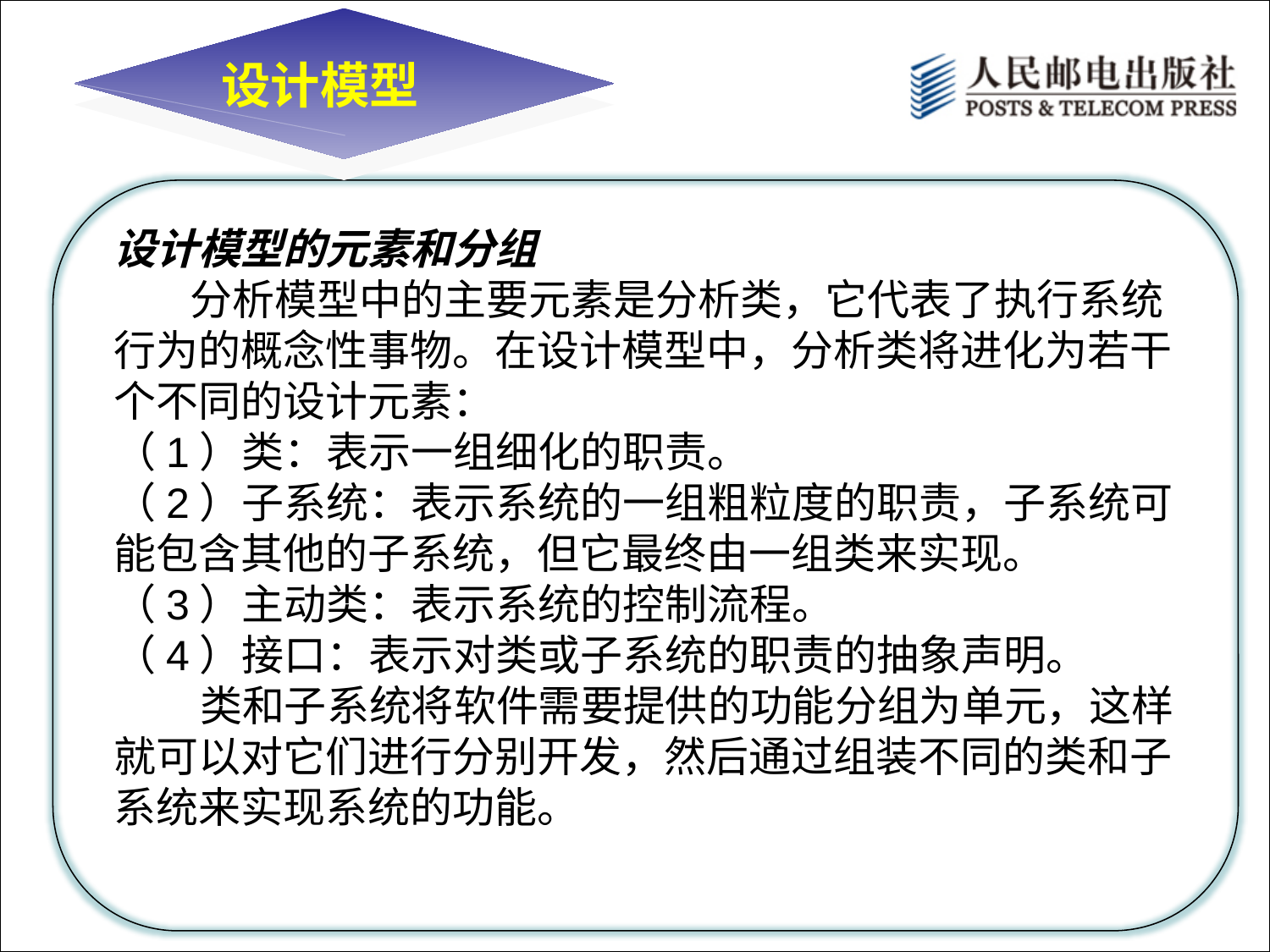

设计模型

设计模型的元素和分组
       分析模型中的主要元素是分析类，它代表了执行系统行为的概念性事物。在设计模型中，分析类将进化为若干个不同的设计元素：
（1）类：表示一组细化的职责。
（2）子系统：表示系统的一组粗粒度的职责，子系统可能包含其他的子系统，但它最终由一组类来实现。
（3）主动类：表示系统的控制流程。
（4）接口：表示对类或子系统的职责的抽象声明。
        类和子系统将软件需要提供的功能分组为单元，这样就可以对它们进行分别开发，然后通过组装不同的类和子系统来实现系统的功能。